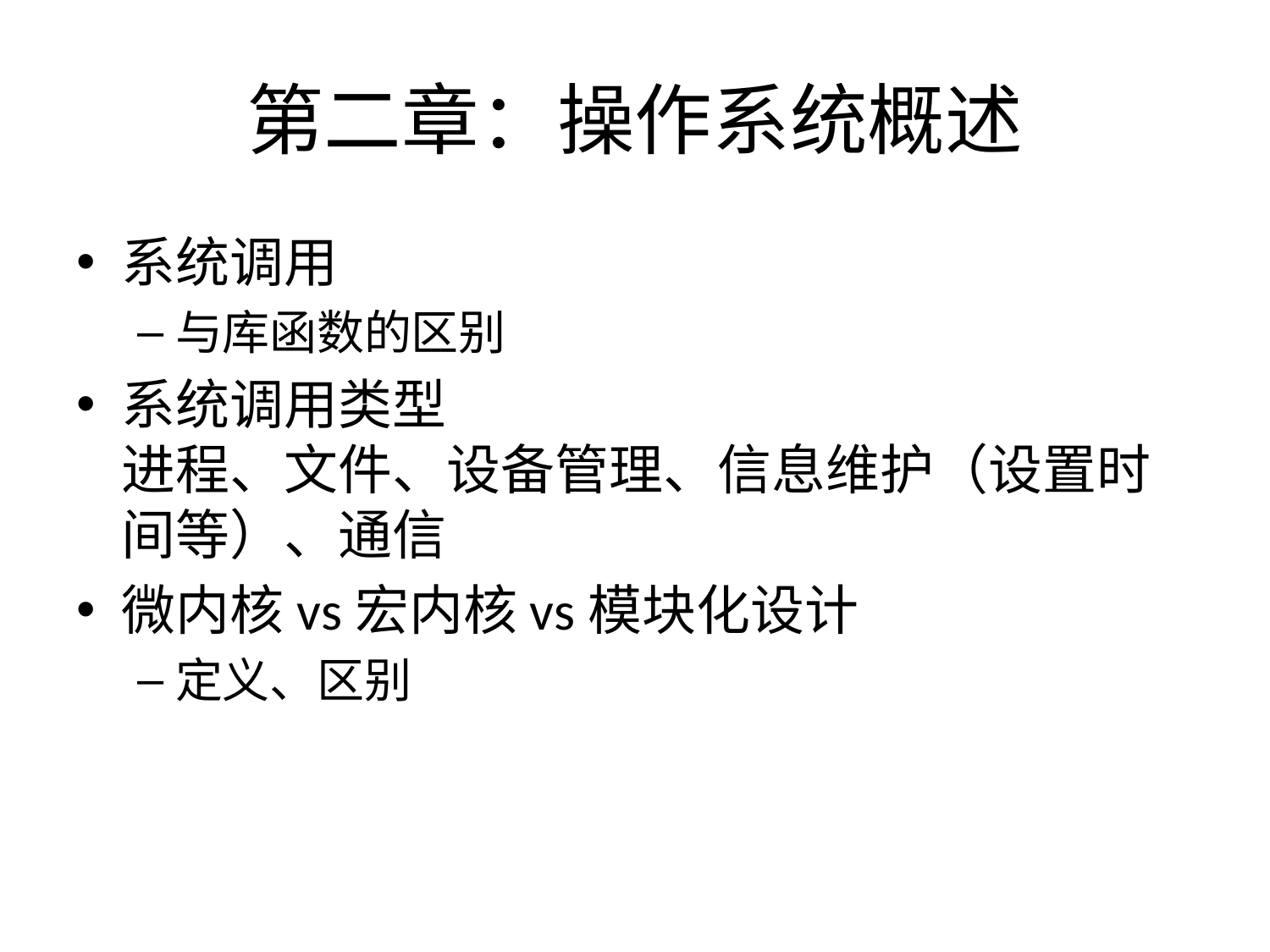

# 第二章：操作系统概述
系统调用
与库函数的区别
系统调用类型
进程、文件、设备管理、信息维护（设置时间等）、通信
微内核vs宏内核vs模块化设计
定义、区别